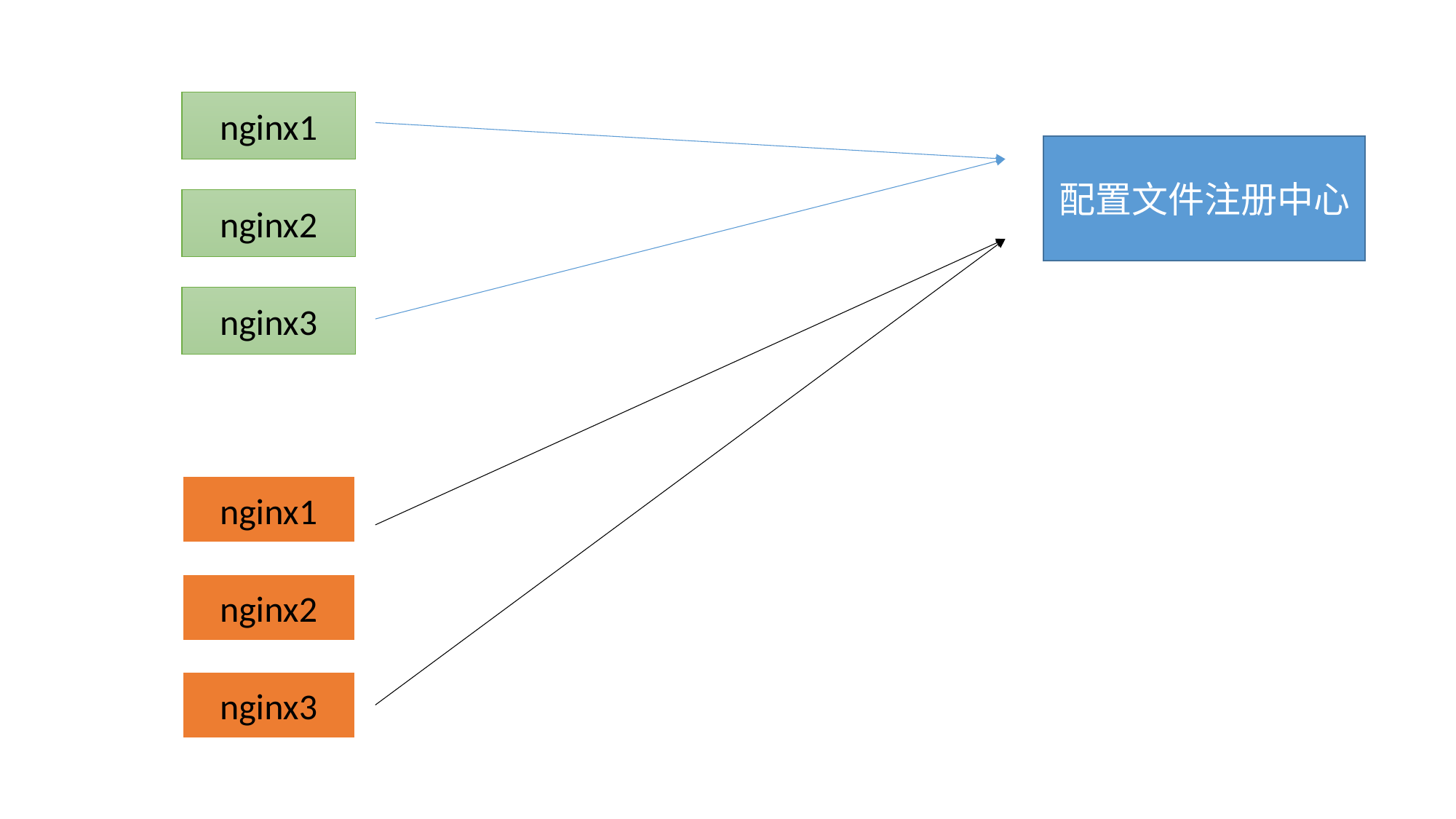

nginx1
配置文件注册中心
nginx2
nginx3
nginx1
nginx2
nginx3